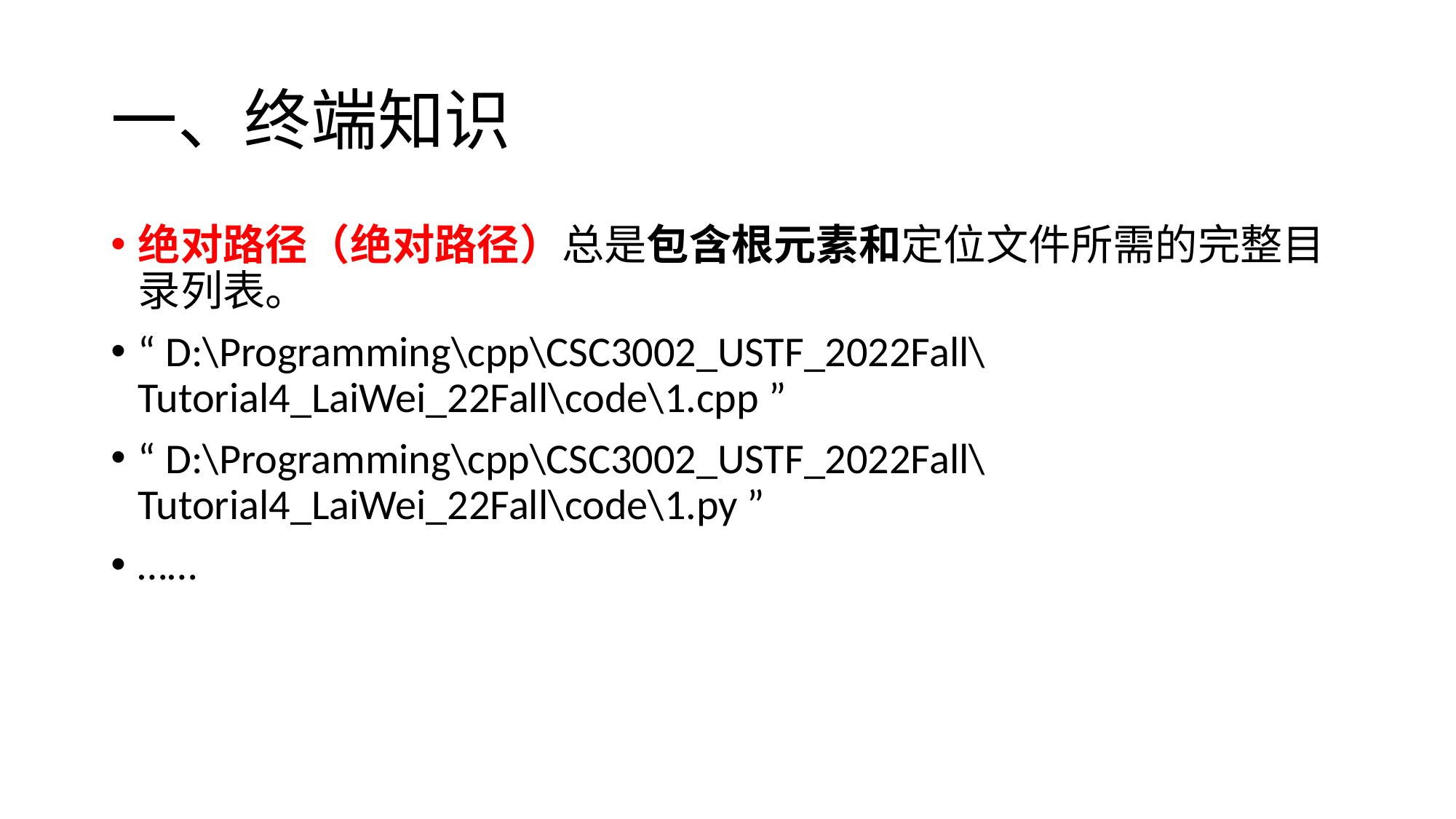

# 一、终端知识
绝对路径（绝对路径）总是包含根元素和定位文件所需的完整目录列表。
“ D:\Programming\cpp\CSC3002_USTF_2022Fall\Tutorial4_LaiWei_22Fall\code\1.cpp ”
“ D:\Programming\cpp\CSC3002_USTF_2022Fall\Tutorial4_LaiWei_22Fall\code\1.py ”
……